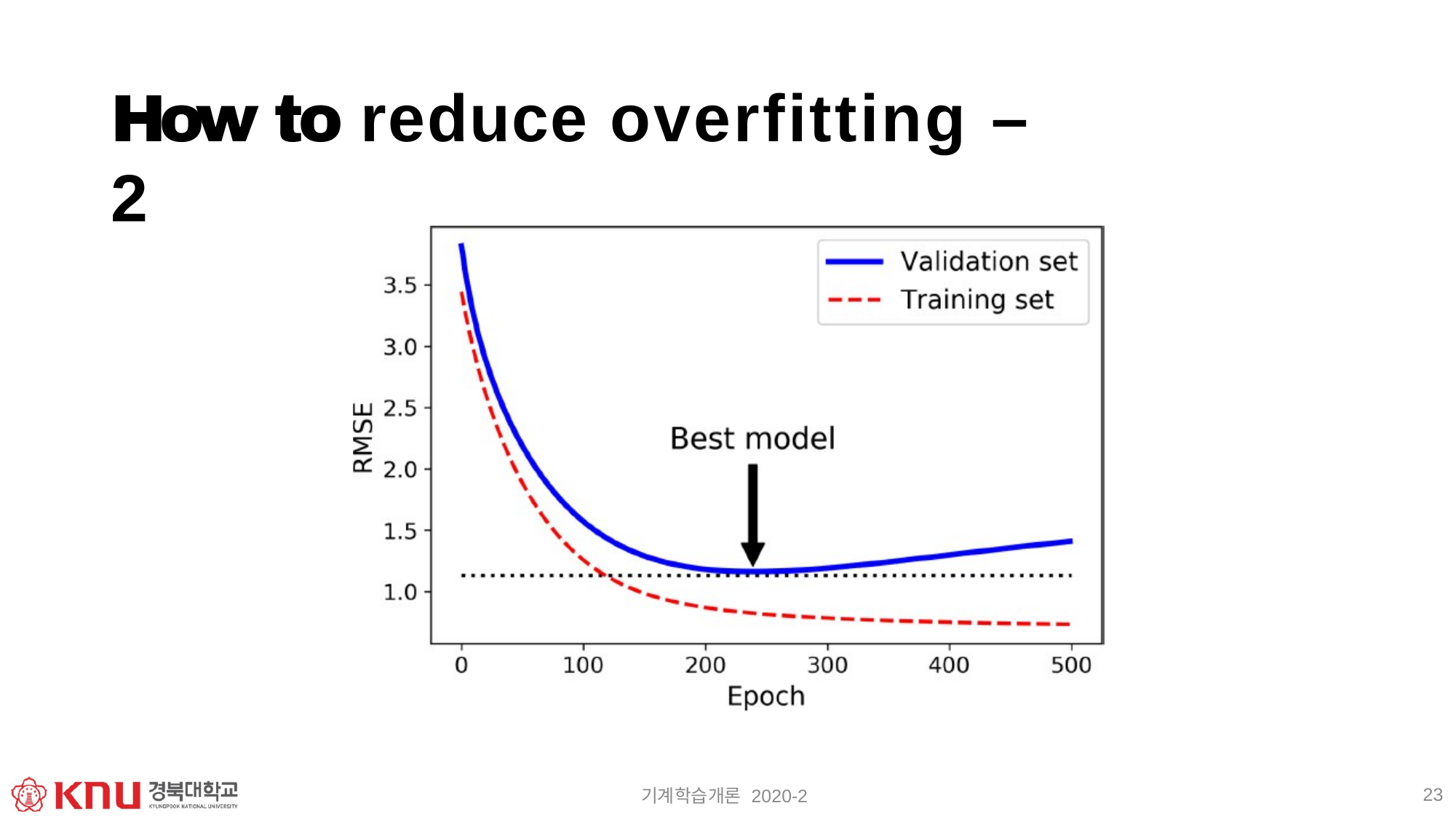

# How to reduce overfitting – 2

23
기계학습개론 2020-2